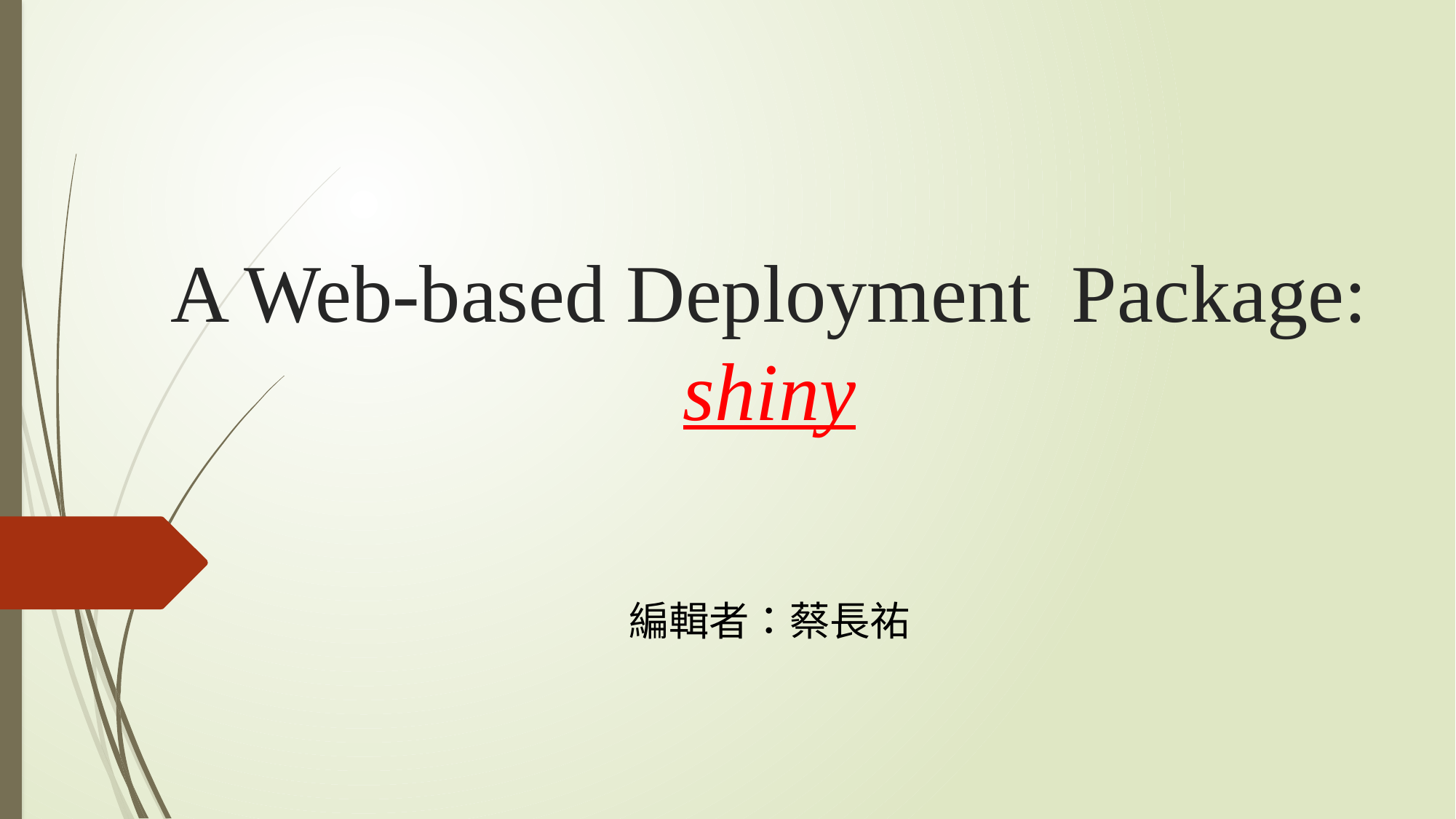

# A Web-based Deployment  Package: shiny
編輯者：蔡長祐